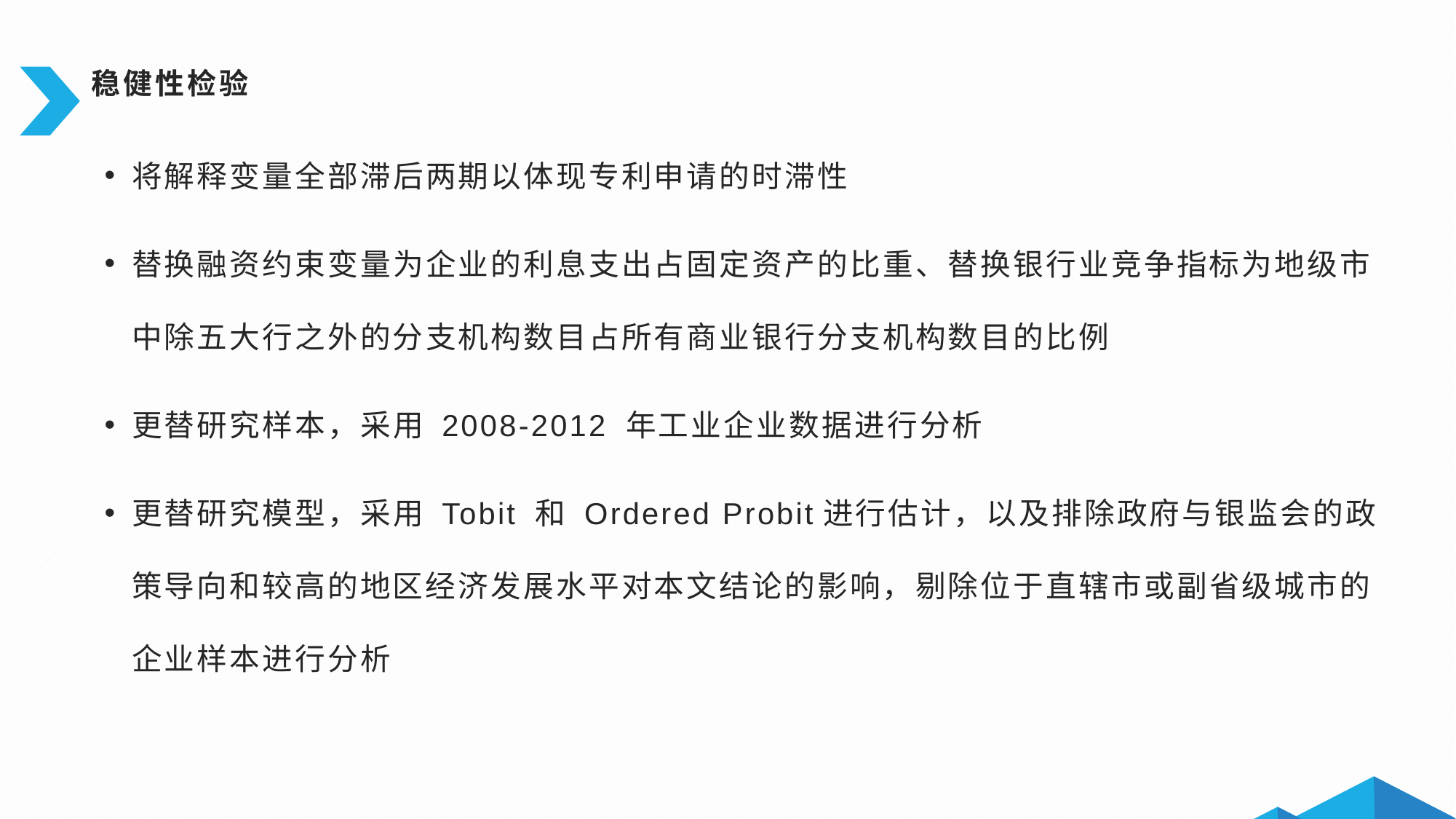

# 稳健性检验

将解释变量全部滞后两期以体现专利申请的时滞性
替换融资约束变量为企业的利息支出占固定资产的比重、替换银行业竞争指标为地级市中除五大行之外的分支机构数目占所有商业银行分支机构数目的比例
更替研究样本，采用 2008-2012 年工业企业数据进行分析
更替研究模型，采用 Tobit 和 Ordered Probit进行估计，以及排除政府与银监会的政策导向和较高的地区经济发展水平对本文结论的影响，剔除位于直辖市或副省级城市的企业样本进行分析
22